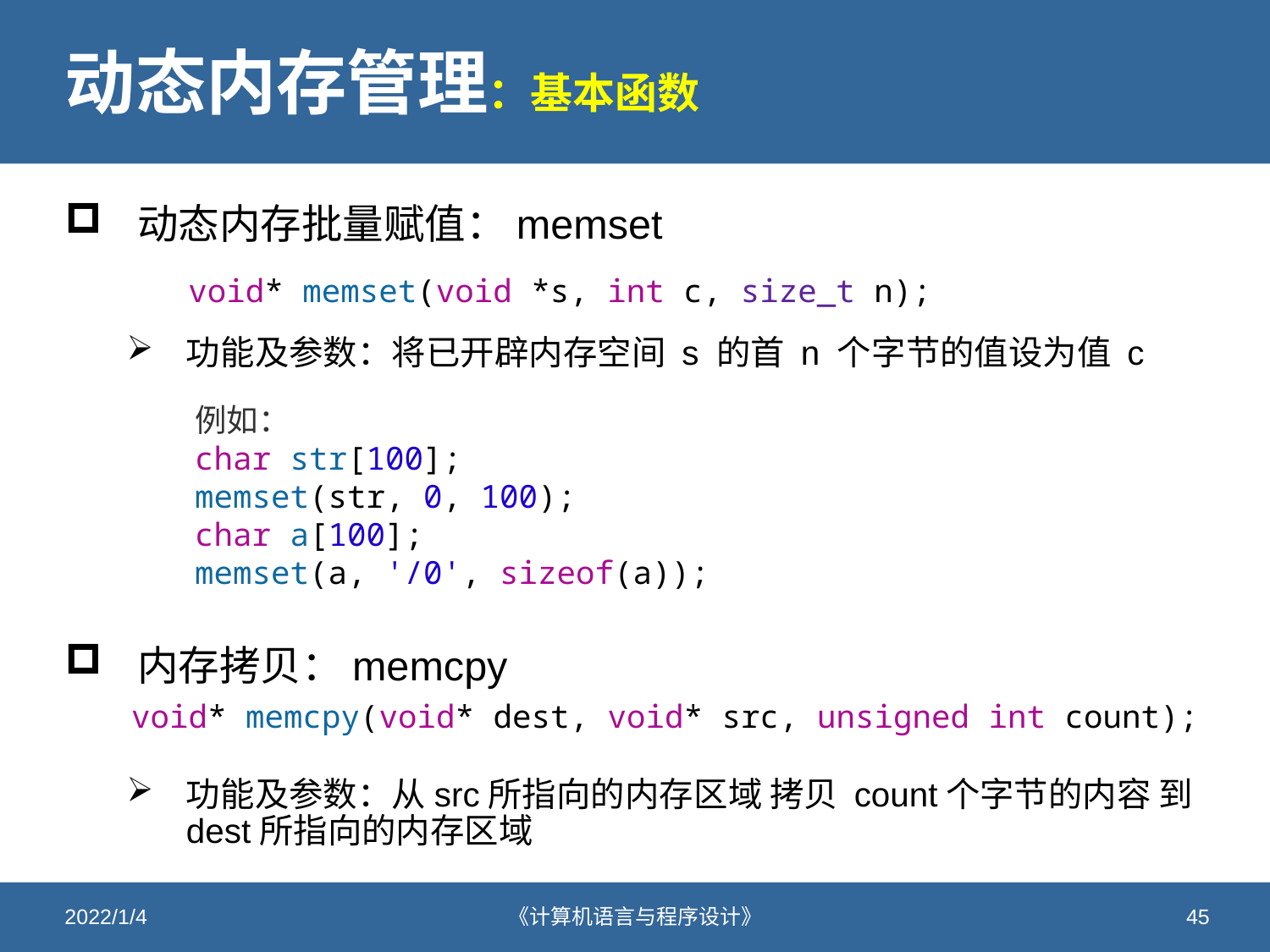

# 动态内存管理：基本函数
动态内存批量赋值：memset

功能及参数：将已开辟内存空间 s 的首 n 个字节的值设为值 c

内存拷贝：memcpy

功能及参数：从src所指向的内存区域 拷贝 count个字节的内容 到dest所指向的内存区域
void* memset(void *s, int c, size_t n);
例如：
char str[100];
memset(str, 0, 100);
char a[100];
memset(a, '/0', sizeof(a));
void* memcpy(void* dest, void* src, unsigned int count);
2022/1/4
《计算机语言与程序设计》
45